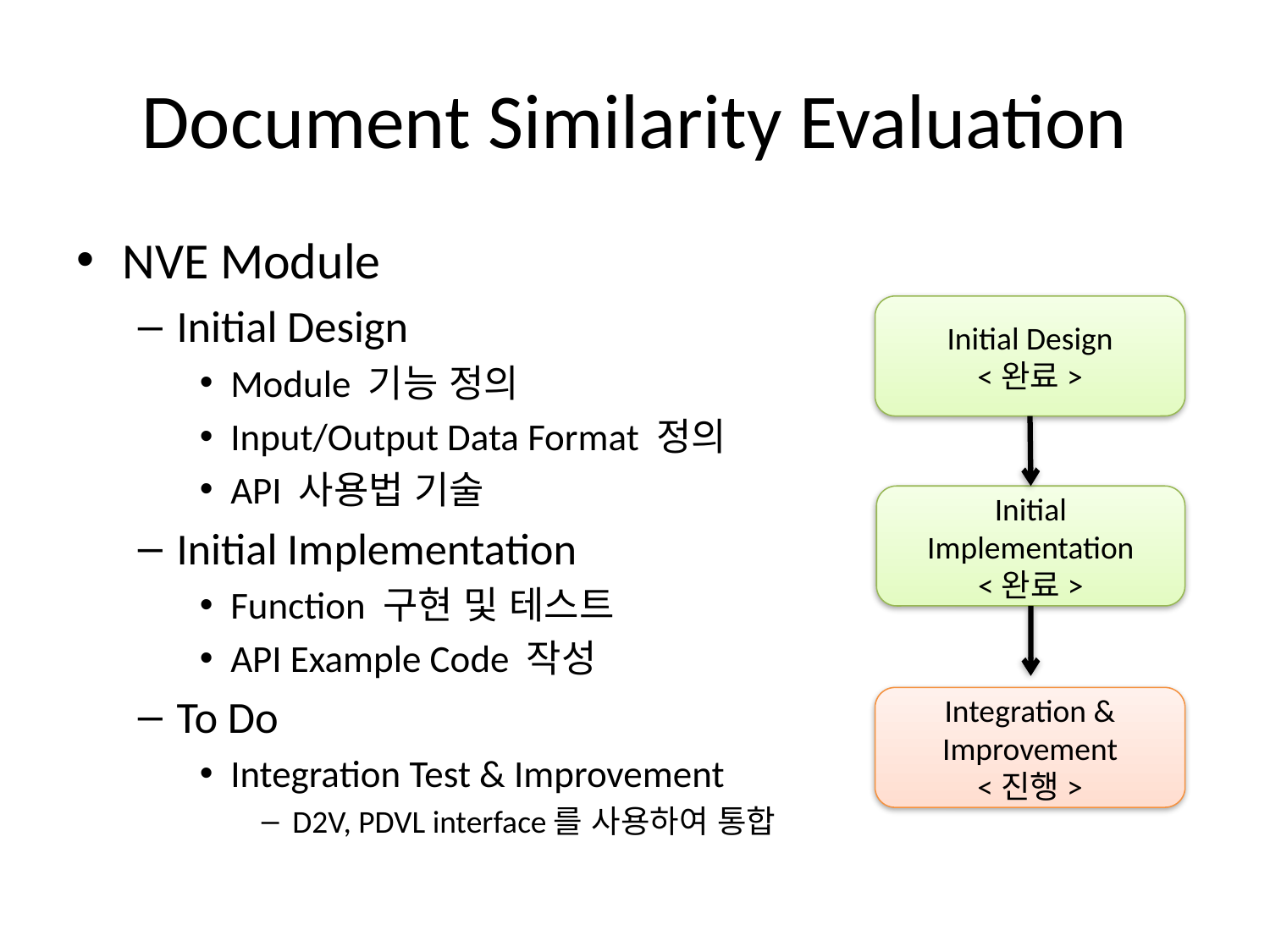

# Document Similarity Evaluation
NVE Module
Initial Design
Module 기능 정의
Input/Output Data Format 정의
API 사용법 기술
Initial Implementation
Function 구현 및 테스트
API Example Code 작성
To Do
Integration Test & Improvement
D2V, PDVL interface를 사용하여 통합

Initial Design
<완료>
Initial Implementation
<완료>
Integration & Improvement
<진행>